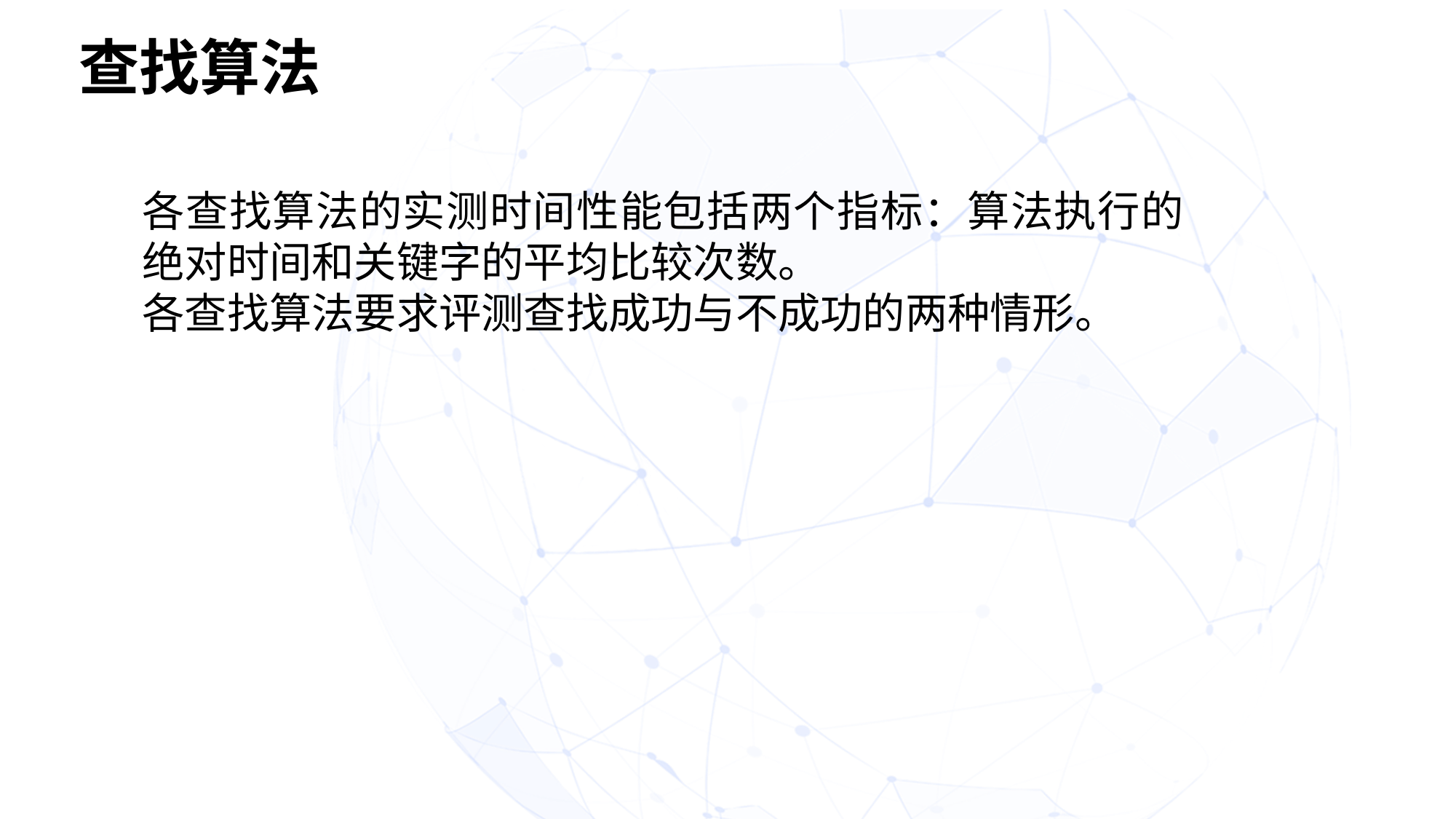

查找算法
各查找算法的实测时间性能包括两个指标：算法执行的绝对时间和关键字的平均比较次数。
各查找算法要求评测查找成功与不成功的两种情形。